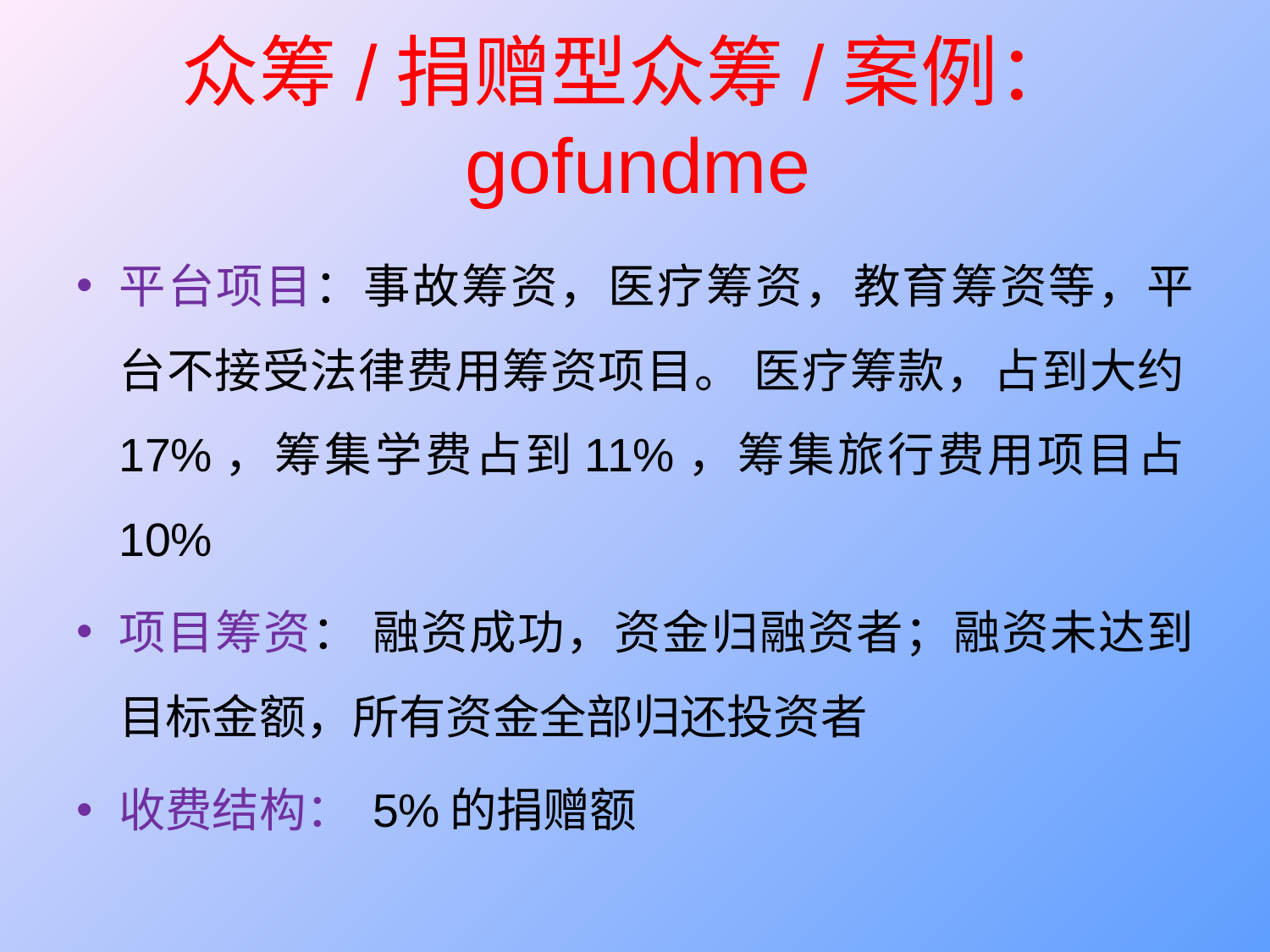

# 众筹/捐赠型众筹/案例：gofundme
平台项目：事故筹资，医疗筹资，教育筹资等，平台不接受法律费用筹资项目。 医疗筹款，占到大约17%，筹集学费占到11%，筹集旅行费用项目占10%
项目筹资： 融资成功，资金归融资者；融资未达到目标金额，所有资金全部归还投资者
收费结构： 5%的捐赠额